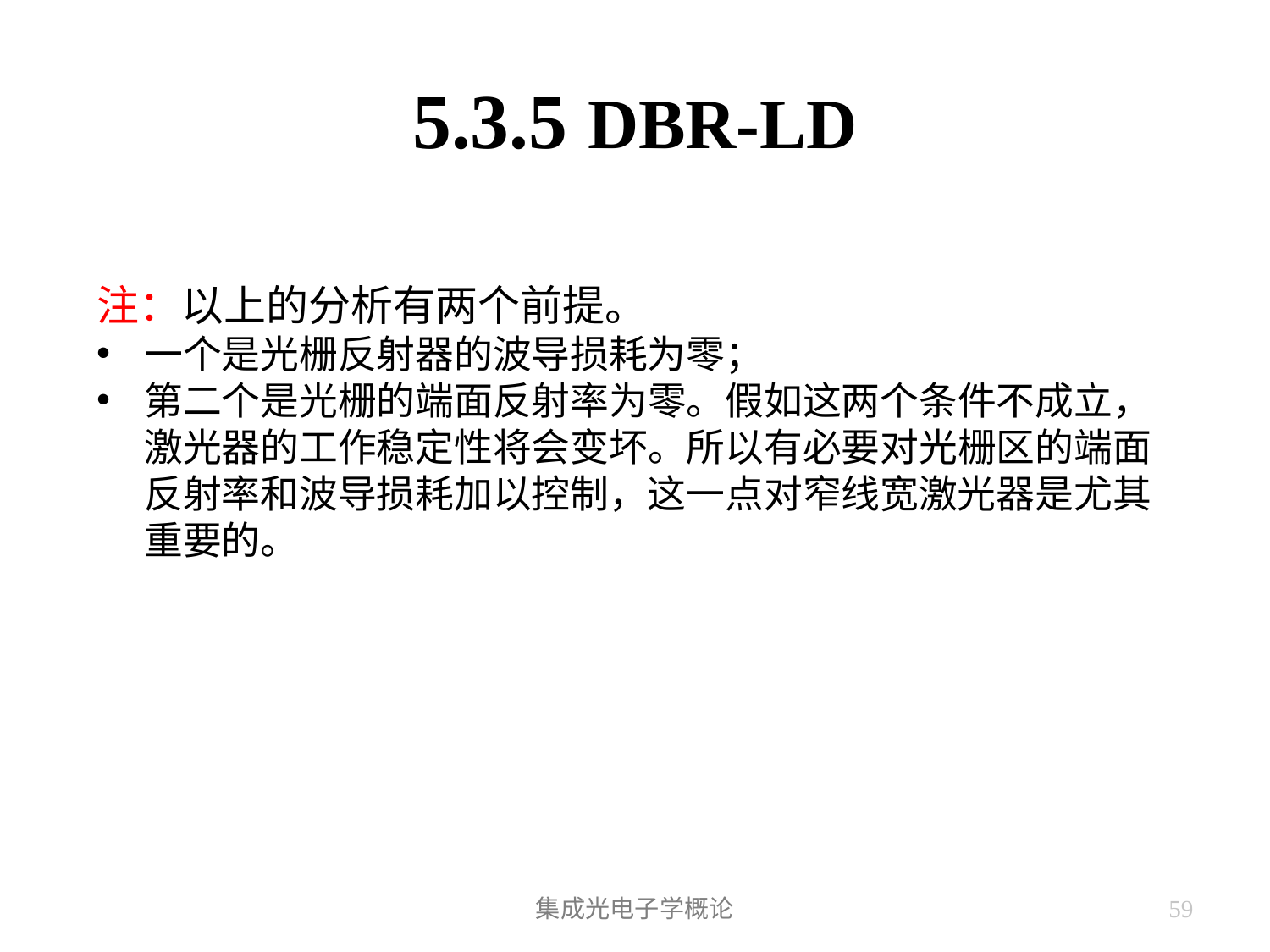

# 5.3.5 DBR-LD

注：以上的分析有两个前提。
一个是光栅反射器的波导损耗为零；
第二个是光栅的端面反射率为零。假如这两个条件不成立，激光器的工作稳定性将会变坏。所以有必要对光栅区的端面反射率和波导损耗加以控制，这一点对窄线宽激光器是尤其重要的。

集成光电子学概论
59